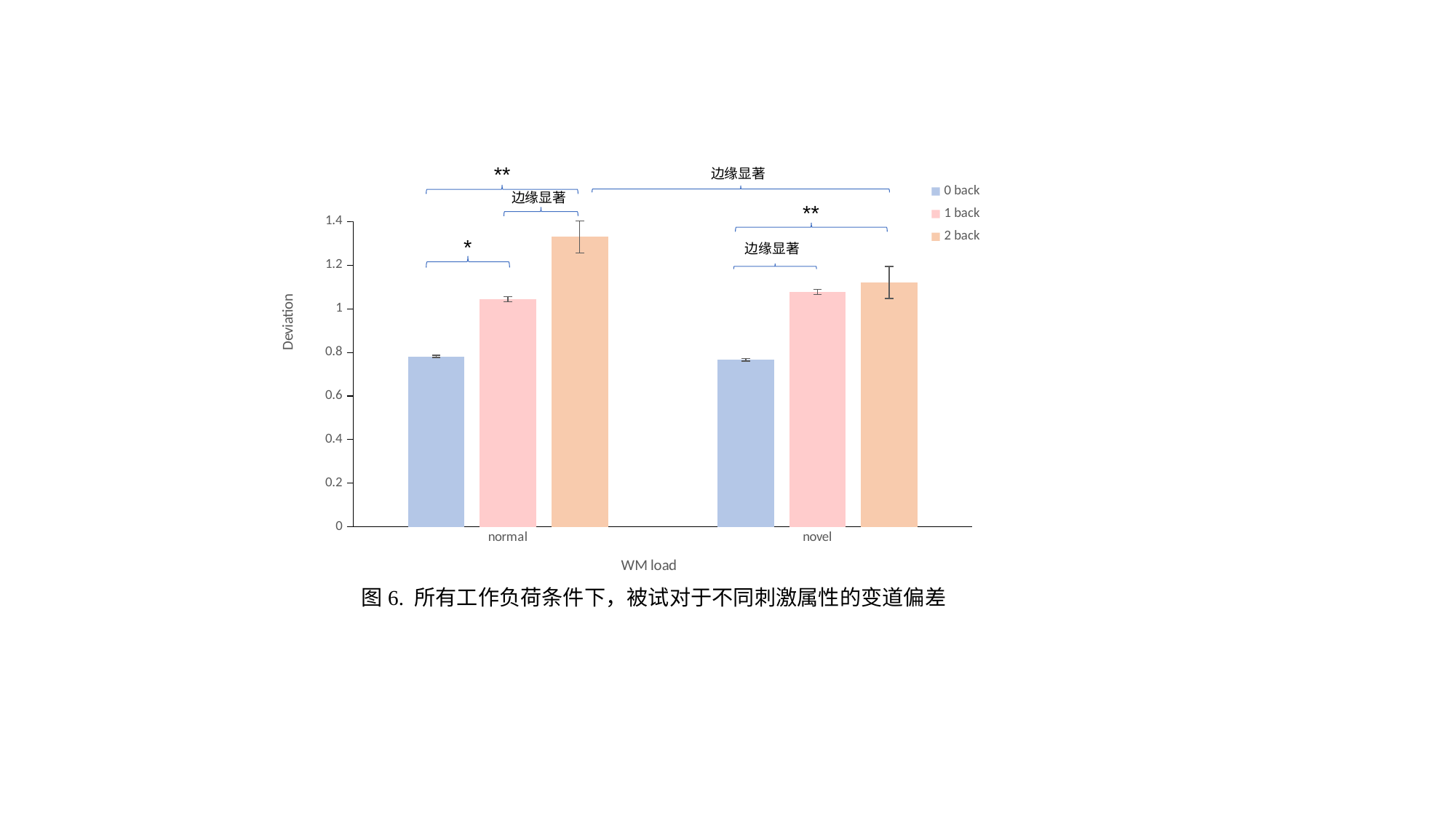

### Chart

| Category | 0 back | 1 back | 2 back |
|---|---|---|---|
| normal | 0.7820288888888889 | 1.0445566666666666 | 1.3295311111111112 |
| novel | 0.7662733333333334 | 1.077331111111111 | 1.1208744444444443 |
图6. 所有工作负荷条件下，被试对于不同刺激属性的变道偏差

**

边缘显著
**

*
边缘显著
边缘显著